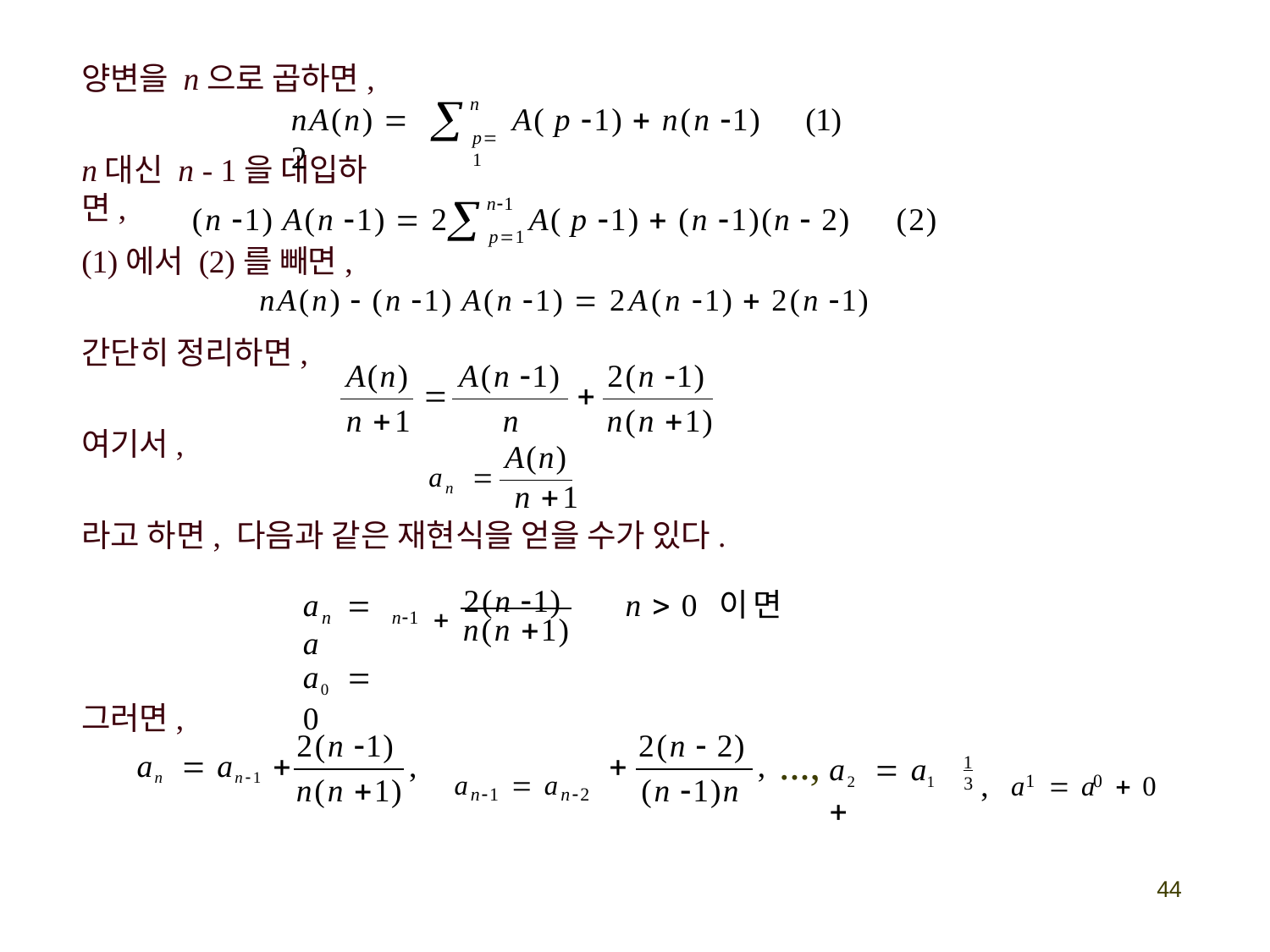

양변을 n으로 곱하면,
∑
n
nA(n) = 2
A( p −1) + n(n −1)	(1)
p=1
n대신 n - 1을 대입하면,
∑
n−1
(n −1) A(n −1) = 2
A( p −1) + (n −1)(n − 2)	(2)
p=1
(1)에서 (2)를 빼면,
nA(n) − (n −1) A(n −1) = 2A(n −1) + 2(n −1)
간단히 정리하면,
A(n)	A(n −1)	2(n −1)
=	+
n +1	n	n(n +1)

여기서,
A(n)
an = n +1
라고 하면, 다음과 같은 재현식을 얻을 수가 있다.

+ 2(n −1)
a	= a
n > 0 이면
n
n−1
n(n +1)

a0 = 0
그러면,
an = an−1 +
2(n − 2)
2(n −1)
...,
+
,
,
a2 = a1 +
,	a	= a	+ 0
1
3
an−1 = an−2
1
0
(n −1)n
n(n +1)

44